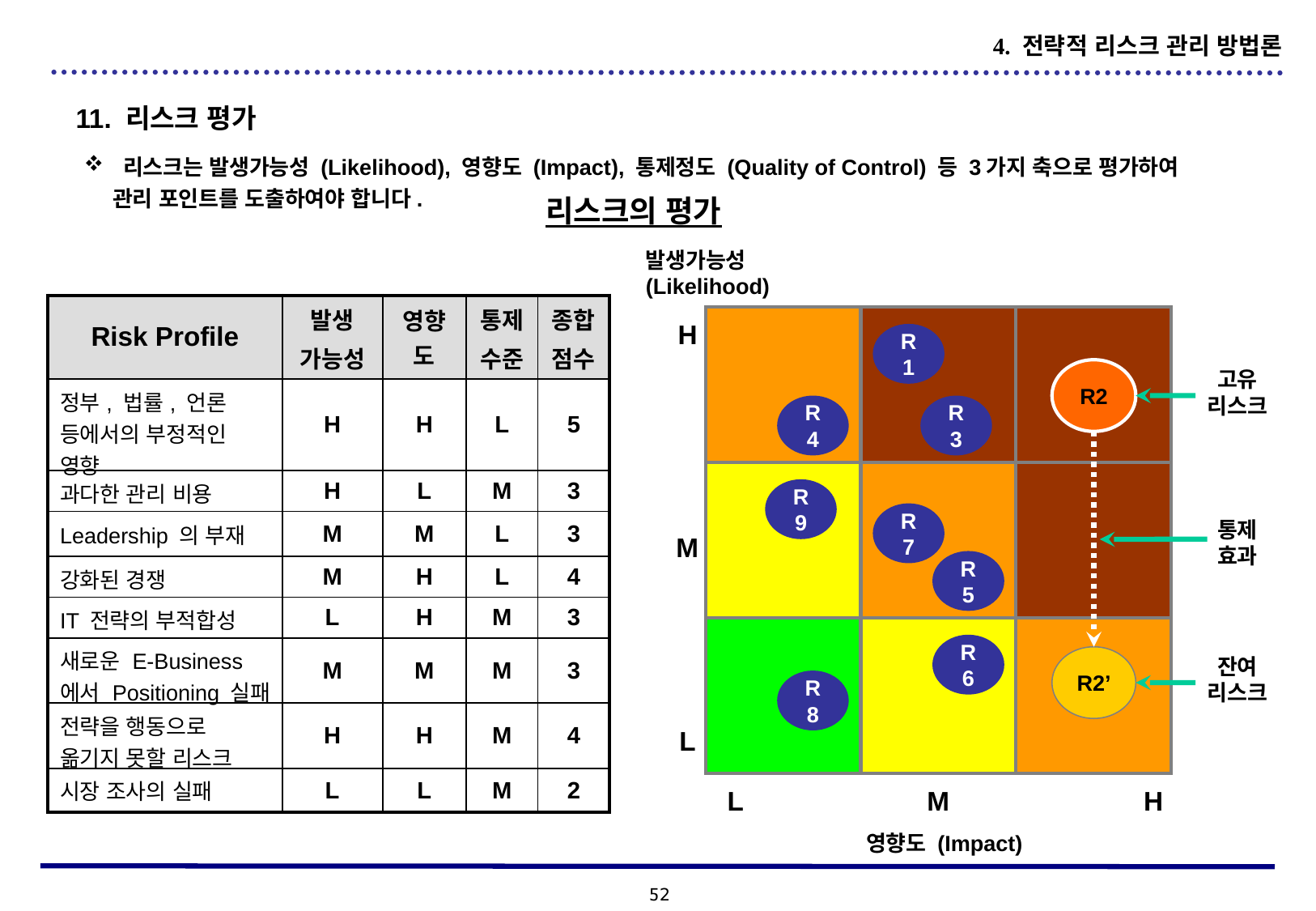

4. 전략적 리스크 관리 방법론
11. 리스크 평가
 리스크는 발생가능성 (Likelihood), 영향도 (Impact), 통제정도 (Quality of Control) 등 3가지 축으로 평가하여 관리 포인트를 도출하여야 합니다.
리스크의 평가
발생가능성
(Likelihood)
| Risk Profile | 발생 가능성 | 영향도 | 통제 수준 | 종합 점수 |
| --- | --- | --- | --- | --- |
| 정부, 법률, 언론 등에서의 부정적인 영향 | H | H | L | 5 |
| 과다한 관리 비용 | H | L | M | 3 |
| Leadership 의 부재 | M | M | L | 3 |
| 강화된 경쟁 | M | H | L | 4 |
| IT 전략의 부적합성 | L | H | M | 3 |
| 새로운 E-Business 에서 Positioning 실패 | M | M | M | 3 |
| 전략을 행동으로 옮기지 못할 리스크 | H | H | M | 4 |
| 시장 조사의 실패 | L | L | M | 2 |

H
R1
R2
고유
리스크
R4
R3

R9
R7
통제
효과
M

R5

R6
R2’
잔여
리스크
R8

L
L
M
H
영향도 (Impact)